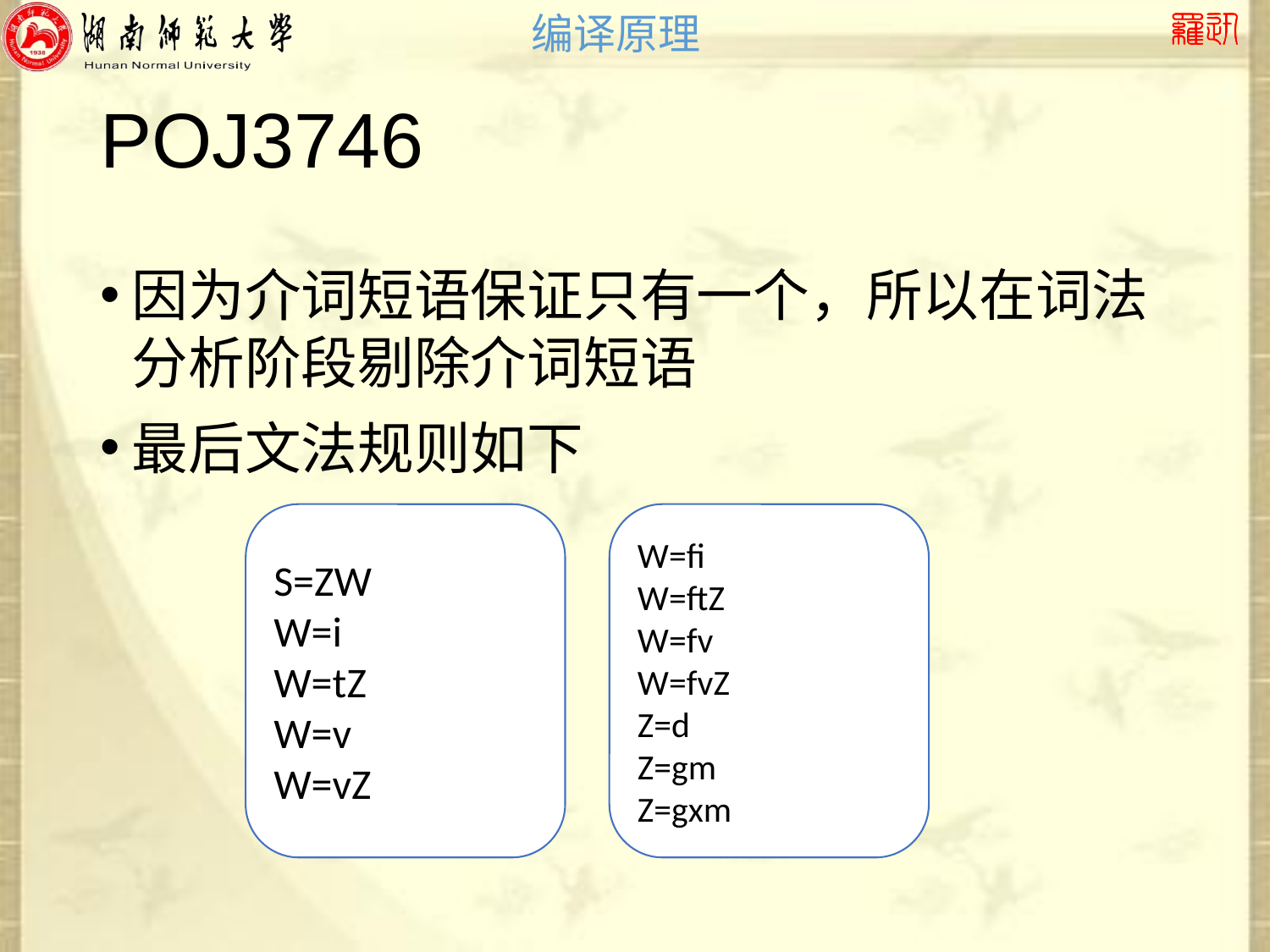

# POJ3746
因为介词短语保证只有一个，所以在词法分析阶段剔除介词短语
最后文法规则如下
S=ZW
W=i
W=tZ
W=v
W=vZ
W=fi
W=ftZ
W=fv
W=fvZ
Z=d
Z=gm
Z=gxm